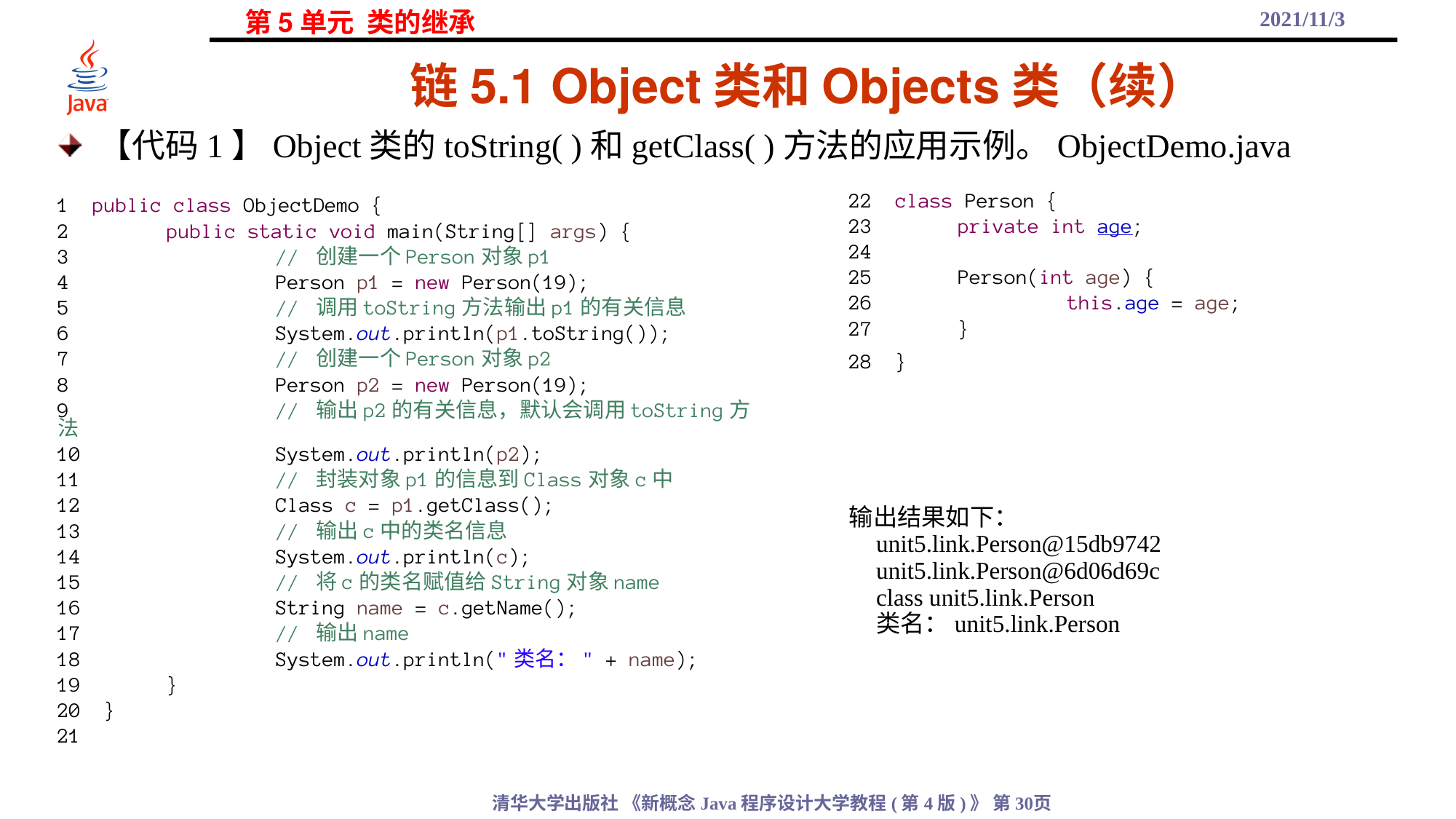

2021/11/3
# 链5.1 Object类和Objects类（续）
【代码1】Object类的toString( )和getClass( )方法的应用示例。ObjectDemo.java

22  class Person {
23	private int age;
24
25	Person(int age) {
26		this.age = age;
27	}
28  }
1  public class ObjectDemo {
2	public static void main(String[] args) {
3		// 创建一个Person对象p1
4		Person p1 = new Person(19);
5		// 调用toString方法输出p1的有关信息
6		System.out.println(p1.toString());
7		// 创建一个Person对象p2
8		Person p2 = new Person(19);
9		// 输出p2的有关信息，默认会调用toString方法
10		System.out.println(p2);
11		// 封装对象p1的信息到Class对象c中
12		Class c = p1.getClass();
13		// 输出c中的类名信息
14		System.out.println(c);
15		// 将c的类名赋值给String对象name
16		String name = c.getName();
17		// 输出name
18		System.out.println("类名：" + name);
19	}
20  }
21
输出结果如下：
unit5.link.Person@15db9742
unit5.link.Person@6d06d69c
class unit5.link.Person
类名：unit5.link.Person